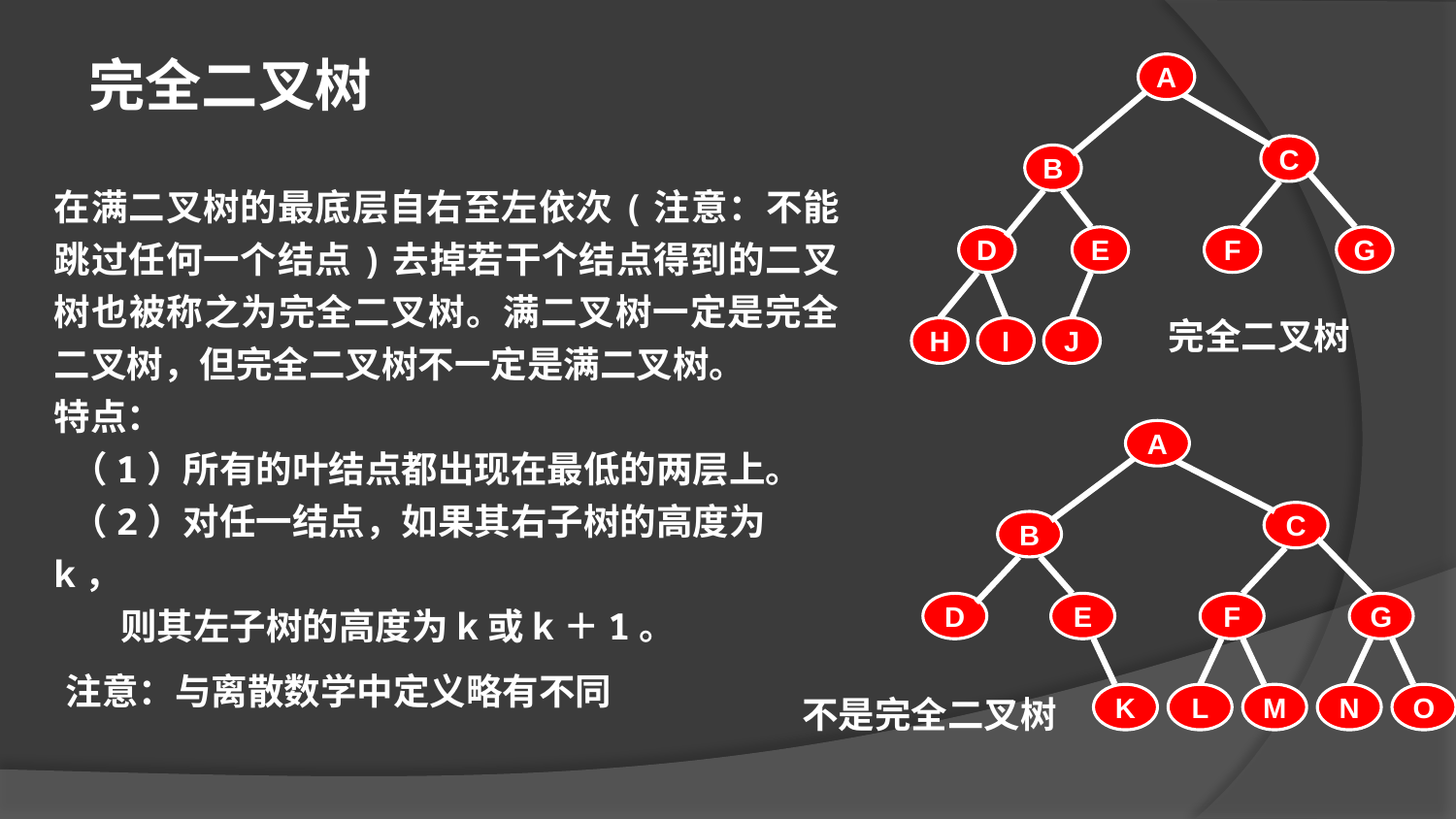

完全二叉树
A

C
B

D
E
F
G

H
I
J
在满二叉树的最底层自右至左依次(注意：不能跳过任何一个结点)去掉若干个结点得到的二叉树也被称之为完全二叉树。满二叉树一定是完全二叉树，但完全二叉树不一定是满二叉树。
特点：
 （1）所有的叶结点都出现在最低的两层上。
 （2）对任一结点，如果其右子树的高度为k，
       则其左子树的高度为k或k＋1。
完全二叉树

A

C
B

D
E
F
G

K
L
M
N
O
注意：与离散数学中定义略有不同
不是完全二叉树